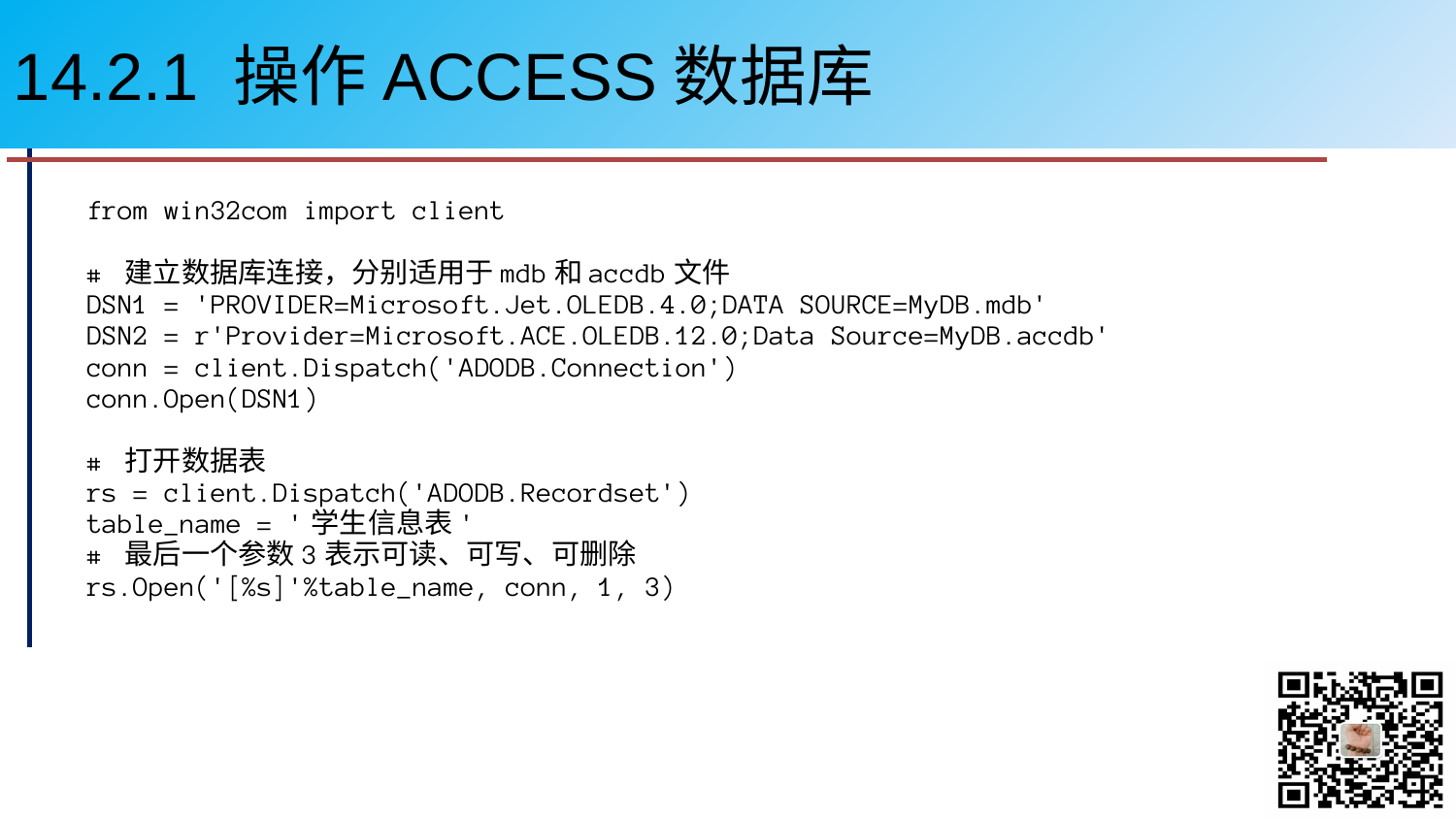

# 14.2.1 操作ACCESS数据库
from win32com import client

# 建立数据库连接，分别适用于mdb和accdb文件
DSN1 = 'PROVIDER=Microsoft.Jet.OLEDB.4.0;DATA SOURCE=MyDB.mdb'
DSN2 = r'Provider=Microsoft.ACE.OLEDB.12.0;Data Source=MyDB.accdb'
conn = client.Dispatch('ADODB.Connection')
conn.Open(DSN1)

# 打开数据表
rs = client.Dispatch('ADODB.Recordset')
table_name = '学生信息表'
# 最后一个参数3表示可读、可写、可删除
rs.Open('[%s]'%table_name, conn, 1, 3)